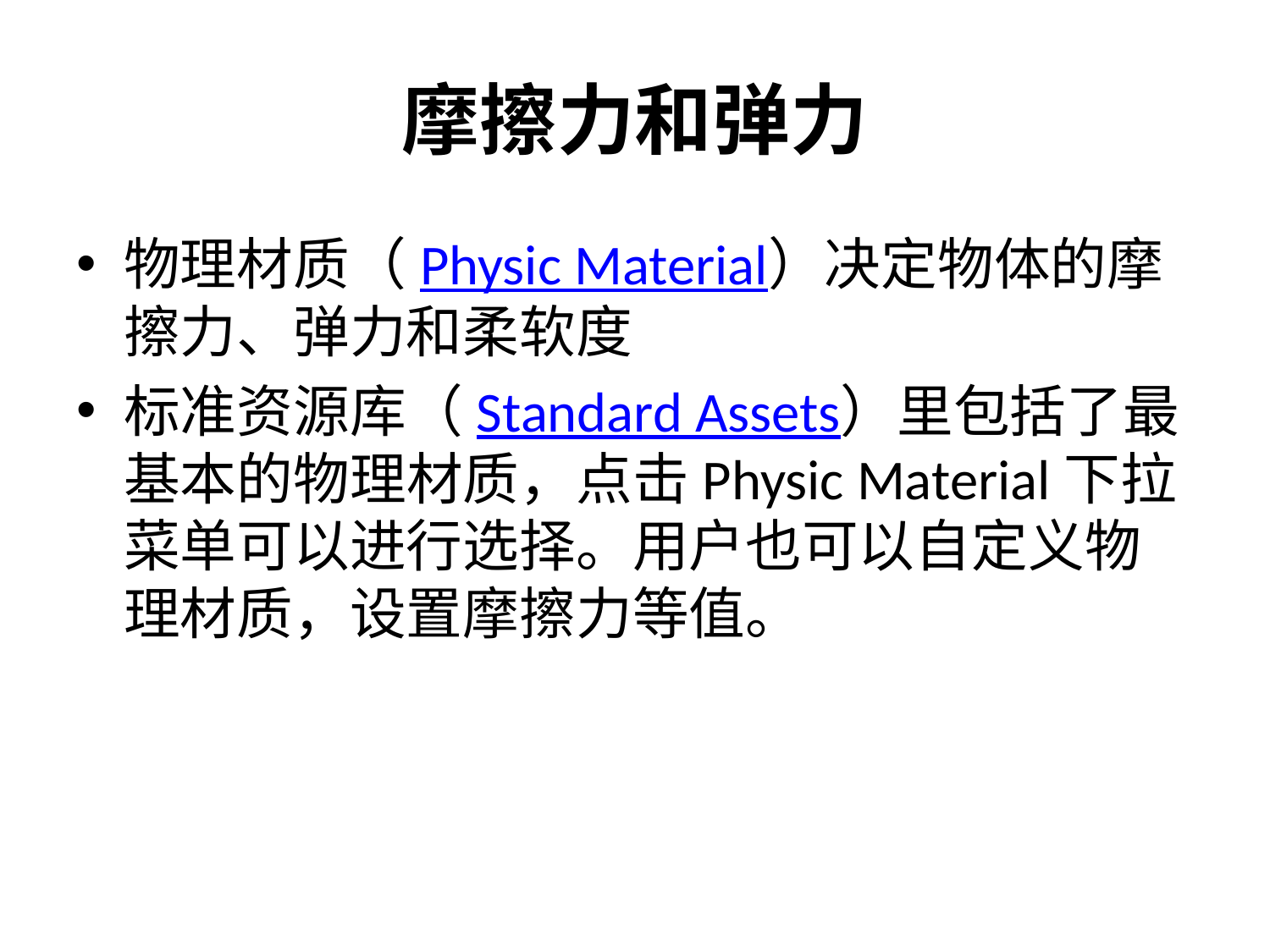

# 摩擦力和弹力
物理材质（Physic Material）决定物体的摩擦力、弹力和柔软度
标准资源库（Standard Assets）里包括了最基本的物理材质，点击Physic Material下拉菜单可以进行选择。用户也可以自定义物理材质，设置摩擦力等值。